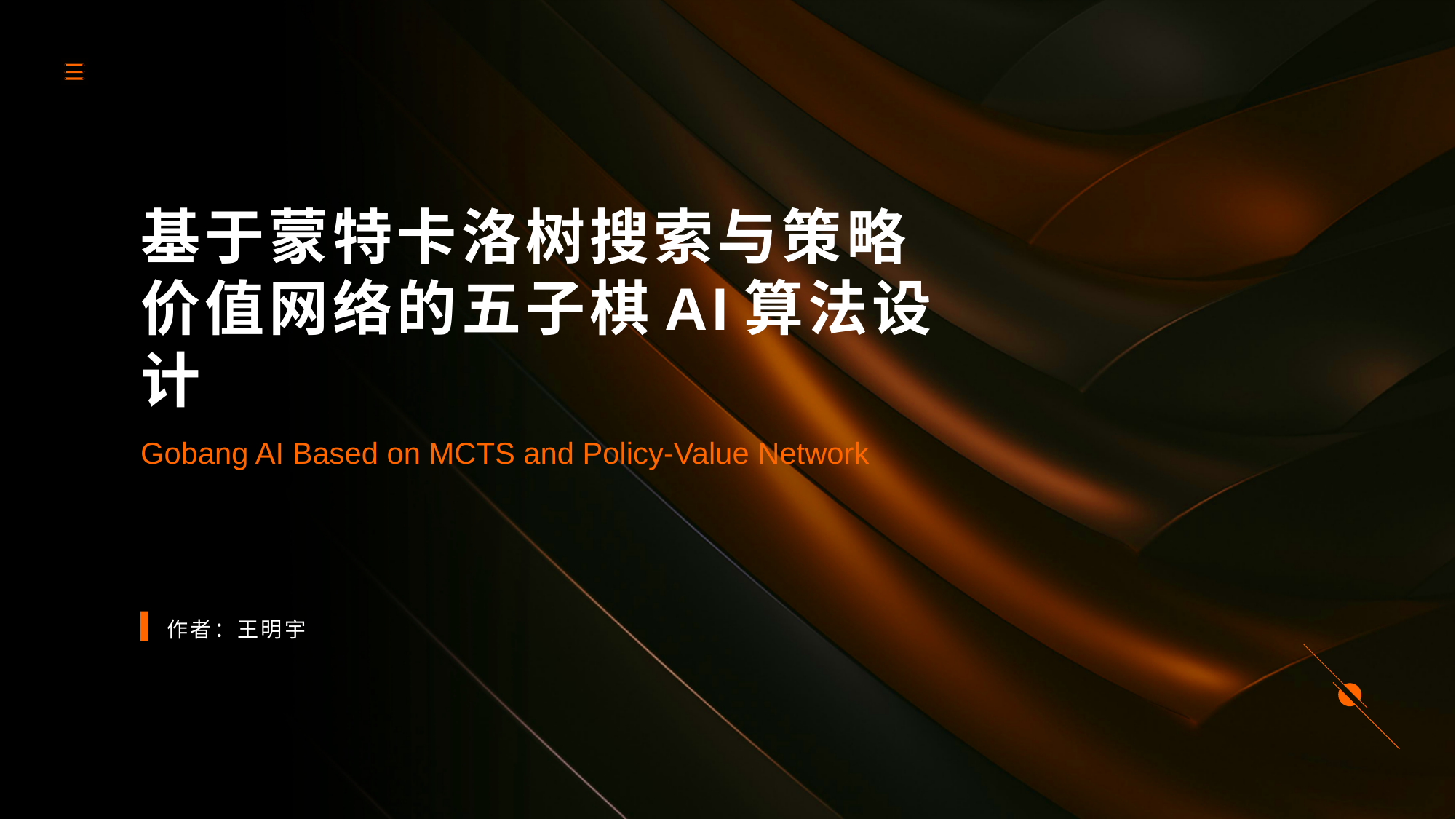

基于蒙特卡洛树搜索与策略价值网络的五子棋AI算法设计
Gobang AI Based on MCTS and Policy-Value Network
作者：王明宇